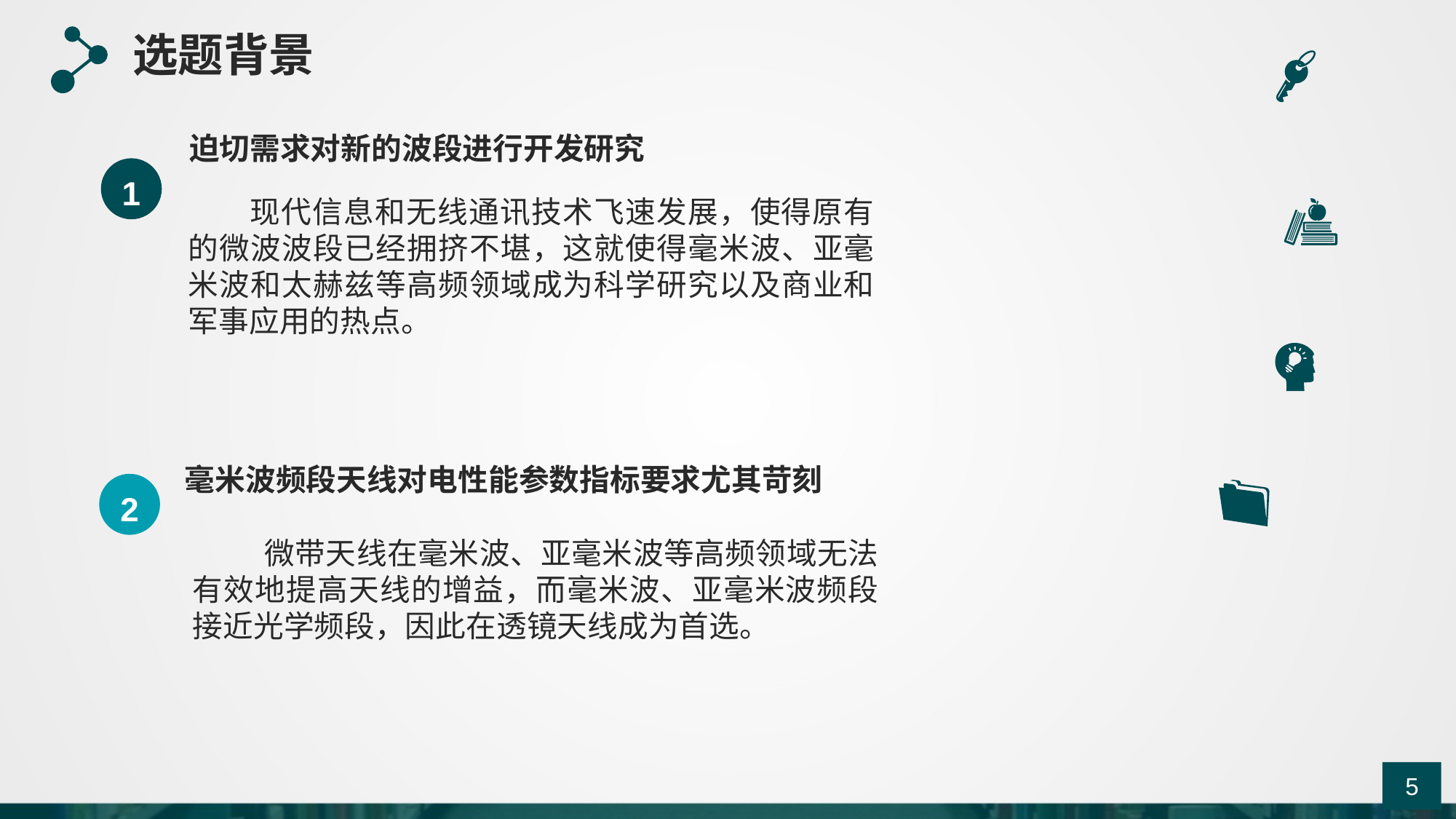

选题背景

迫切需求对新的波段进行开发研究
1
       现代信息和无线通讯技术飞速发展，使得原有的微波波段已经拥挤不堪，这就使得毫米波、亚毫米波和太赫兹等高频领域成为科学研究以及商业和军事应用的热点。

毫米波频段天线对电性能参数指标要求尤其苛刻
2

         微带天线在毫米波、亚毫米波等高频领域无法有效地提高天线的增益，而毫米波、亚毫米波频段接近光学频段，因此在透镜天线成为首选。